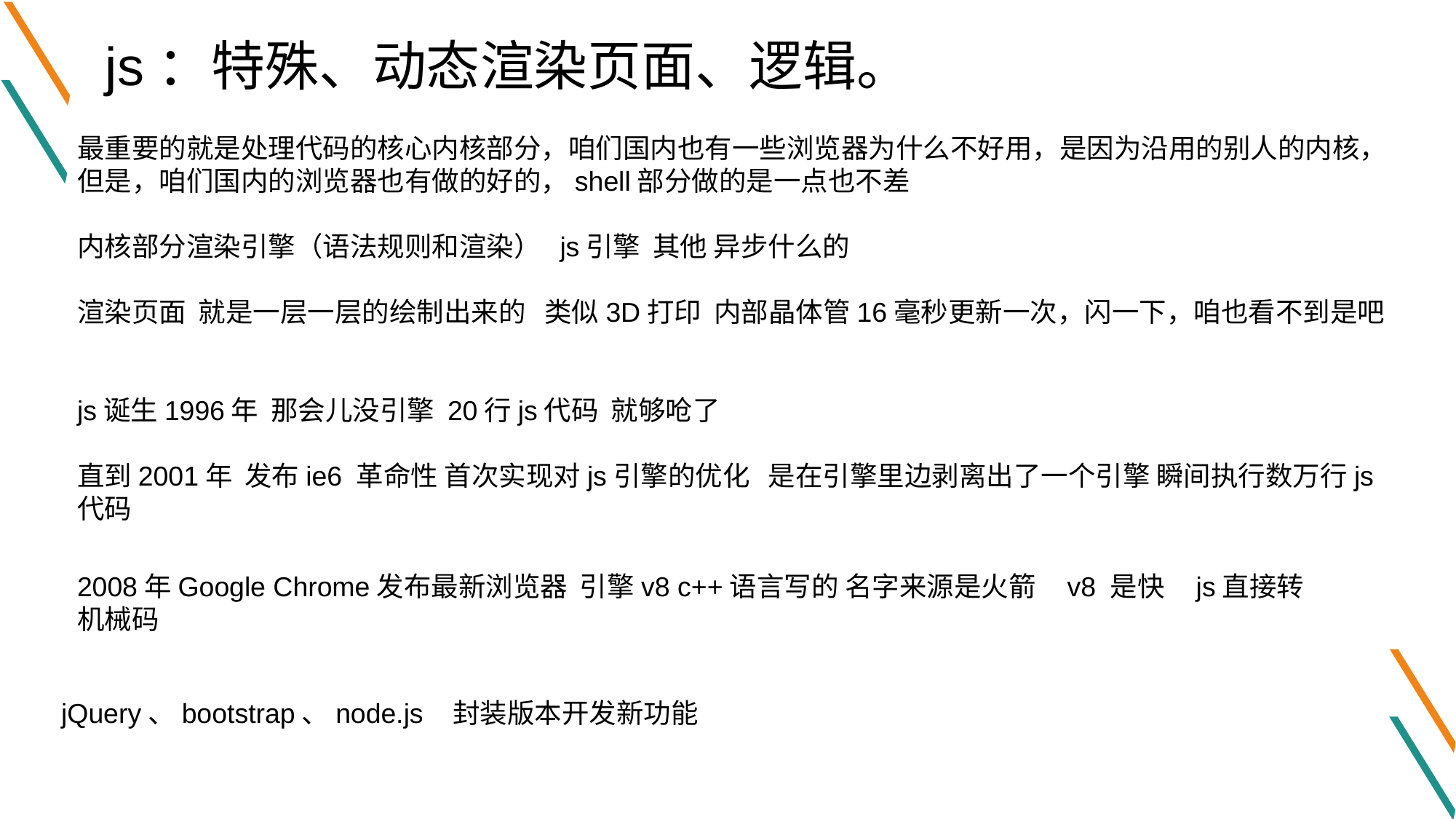

js：特殊、动态渲染页面、逻辑。
最重要的就是处理代码的核心内核部分，咱们国内也有一些浏览器为什么不好用，是因为沿用的别人的内核，但是，咱们国内的浏览器也有做的好的，shell部分做的是一点也不差

内核部分渲染引擎（语法规则和渲染）  js引擎  其他 异步什么的

渲染页面  就是一层一层的绘制出来的   类似3D打印  内部晶体管16毫秒更新一次，闪一下，咱也看不到是吧

js诞生1996年  那会儿没引擎 20行js代码  就够呛了

直到2001年  发布ie6 革命性 首次实现对js引擎的优化   是在引擎里边剥离出了一个引擎 瞬间执行数万行js代码
2008年Google Chrome发布最新浏览器  引擎v8 c++语言写的 名字来源是火箭    v8 是快    js直接转机械码
jQuery、bootstrap、node.js   封装版本开发新功能